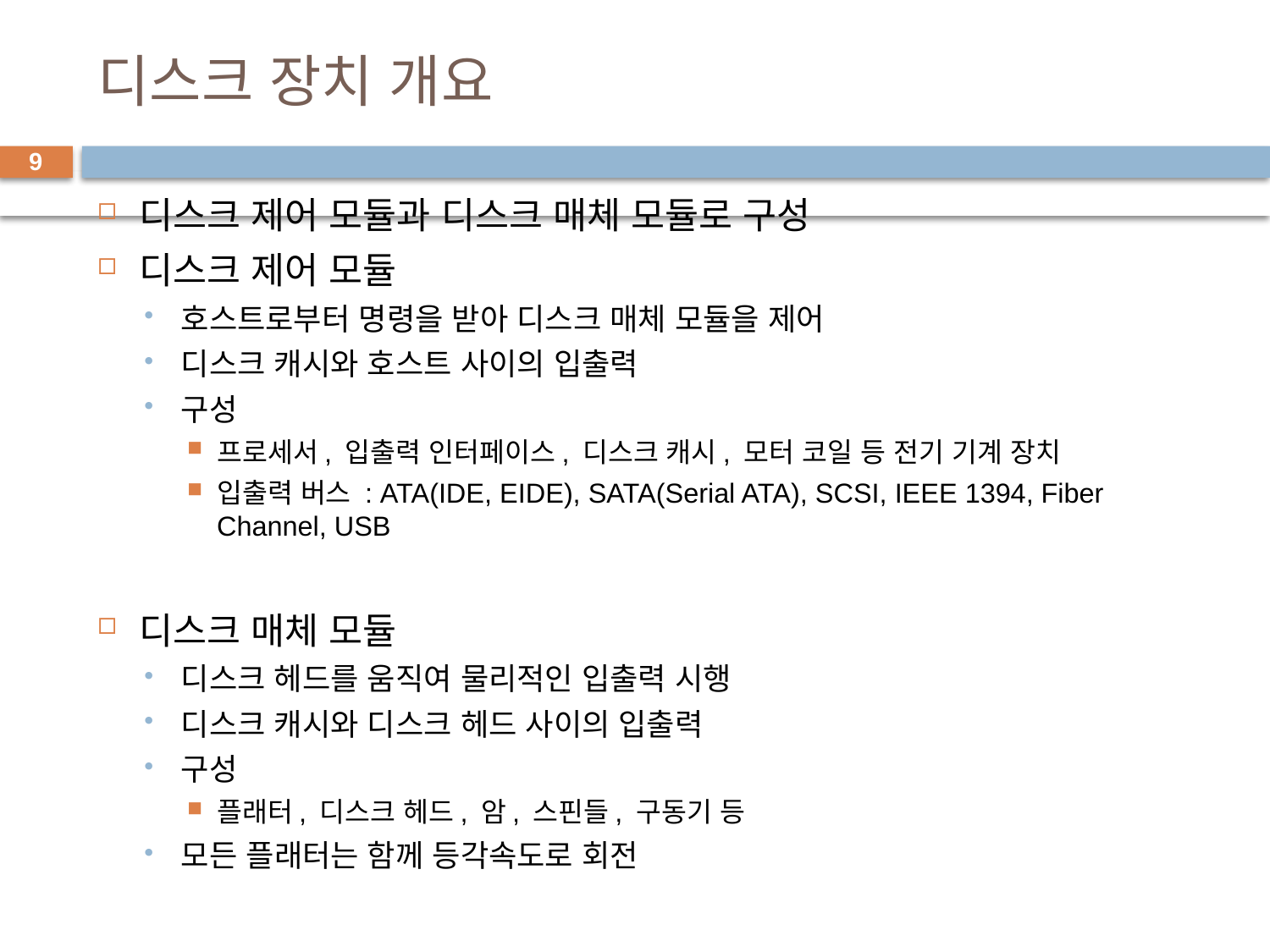

# 디스크 장치 개요
9
디스크 제어 모듈과 디스크 매체 모듈로 구성
디스크 제어 모듈
호스트로부터 명령을 받아 디스크 매체 모듈을 제어
디스크 캐시와 호스트 사이의 입출력
구성
프로세서, 입출력 인터페이스, 디스크 캐시, 모터 코일 등 전기 기계 장치
입출력 버스 : ATA(IDE, EIDE), SATA(Serial ATA), SCSI, IEEE 1394, Fiber Channel, USB

디스크 매체 모듈
디스크 헤드를 움직여 물리적인 입출력 시행
디스크 캐시와 디스크 헤드 사이의 입출력
구성
플래터, 디스크 헤드, 암, 스핀들, 구동기 등
모든 플래터는 함께 등각속도로 회전